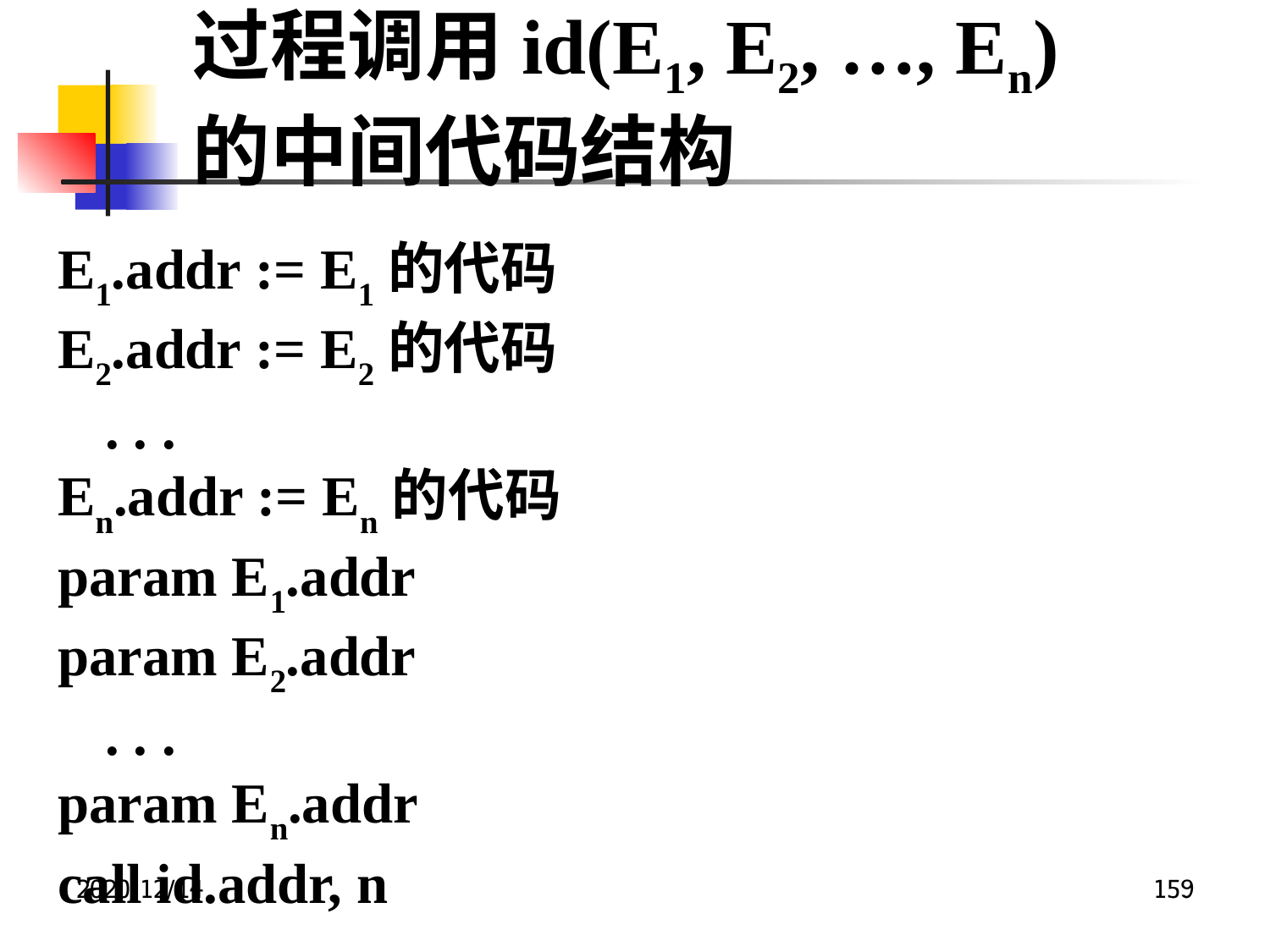

过程调用id(E1, E2, …, En)
的中间代码结构
E1.addr := E1的代码
E2.addr := E2的代码
	. . .
En.addr := En的代码
param E1.addr
param E2.addr
	. . .
param En.addr
call id.addr, n
2020/12/14
159